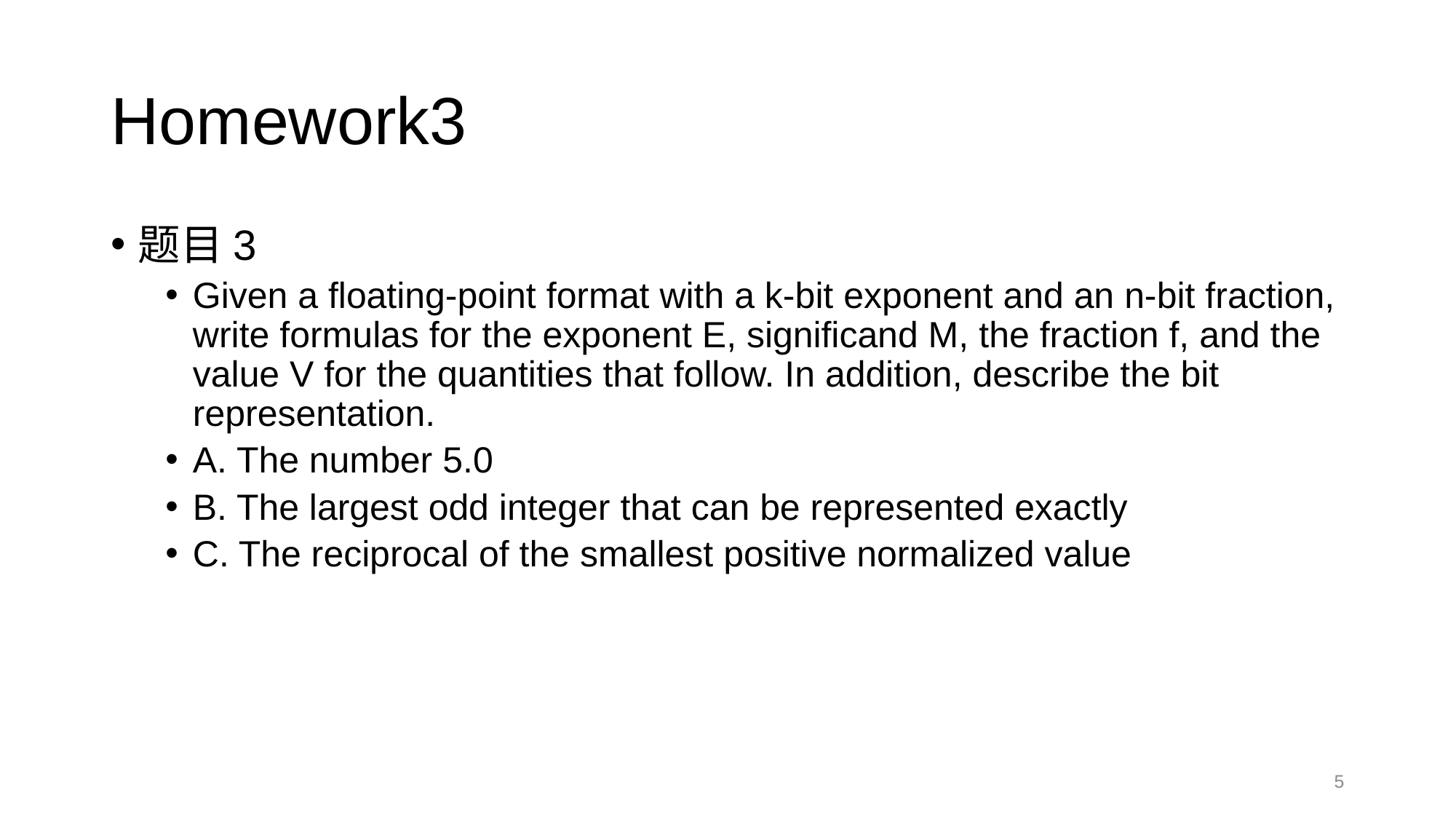

# Homework3
题目3
Given a floating-point format with a k-bit exponent and an n-bit fraction, write formulas for the exponent E, significand M, the fraction f, and the value V for the quantities that follow. In addition, describe the bit representation.
A. The number 5.0
B. The largest odd integer that can be represented exactly
C. The reciprocal of the smallest positive normalized value

5